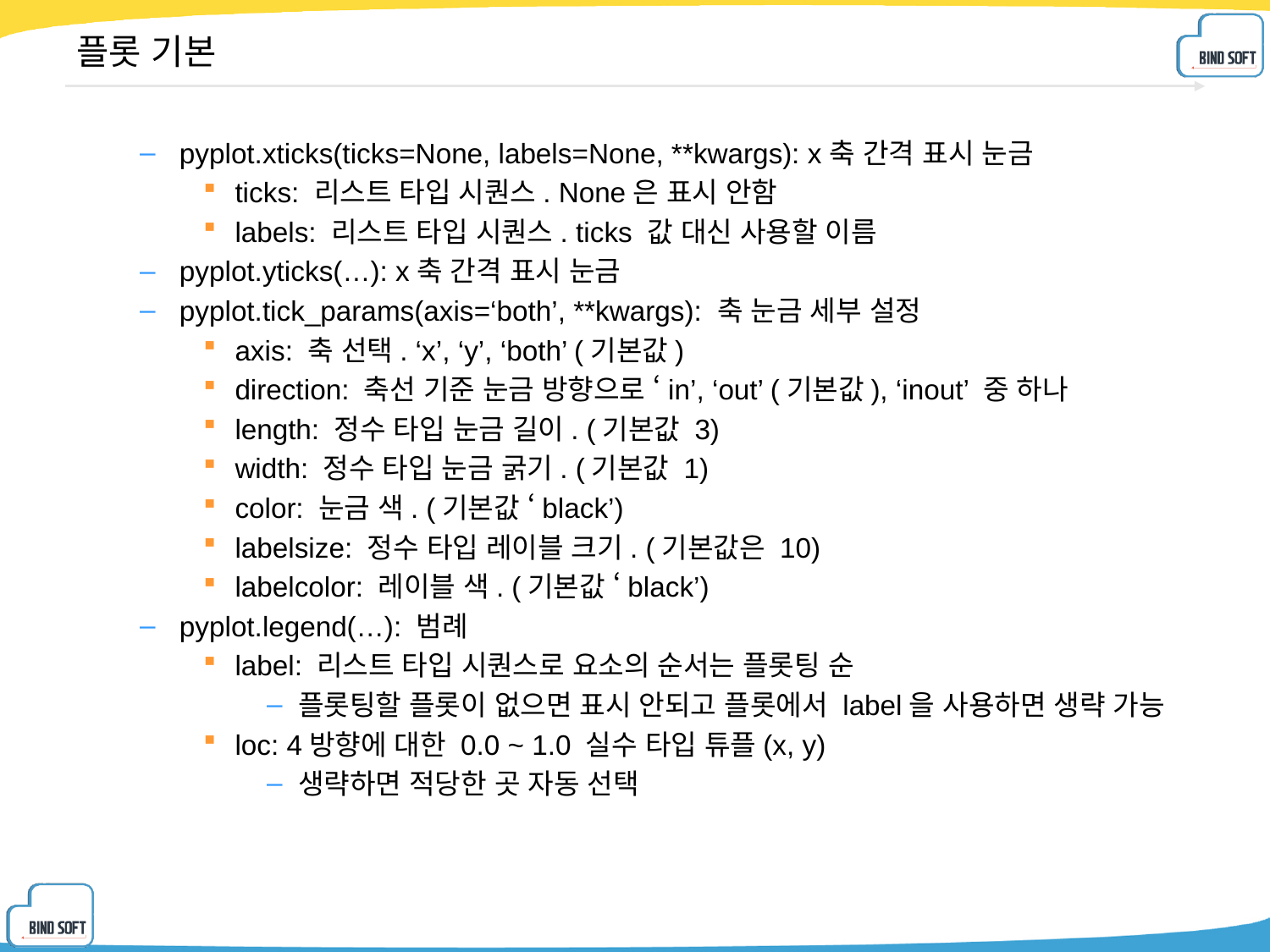

# 플롯 기본
pyplot.xticks(ticks=None, labels=None, **kwargs): x축 간격 표시 눈금
ticks: 리스트 타입 시퀀스. None은 표시 안함
labels: 리스트 타입 시퀀스. ticks 값 대신 사용할 이름
pyplot.yticks(…): x축 간격 표시 눈금
pyplot.tick_params(axis=‘both’, **kwargs): 축 눈금 세부 설정
axis: 축 선택. ‘x’, ‘y’, ‘both’ (기본값)
direction: 축선 기준 눈금 방향으로 ‘in’, ‘out’ (기본값), ‘inout’ 중 하나
length: 정수 타입 눈금 길이. (기본값 3)
width: 정수 타입 눈금 굵기. (기본값 1)
color: 눈금 색. (기본값 ‘black’)
labelsize: 정수 타입 레이블 크기. (기본값은 10)
labelcolor: 레이블 색. (기본값 ‘black’)
pyplot.legend(…): 범례
label: 리스트 타입 시퀀스로 요소의 순서는 플롯팅 순
플롯팅할 플롯이 없으면 표시 안되고 플롯에서 label을 사용하면 생략 가능
loc: 4방향에 대한 0.0 ~ 1.0 실수 타입 튜플(x, y)
생략하면 적당한 곳 자동 선택